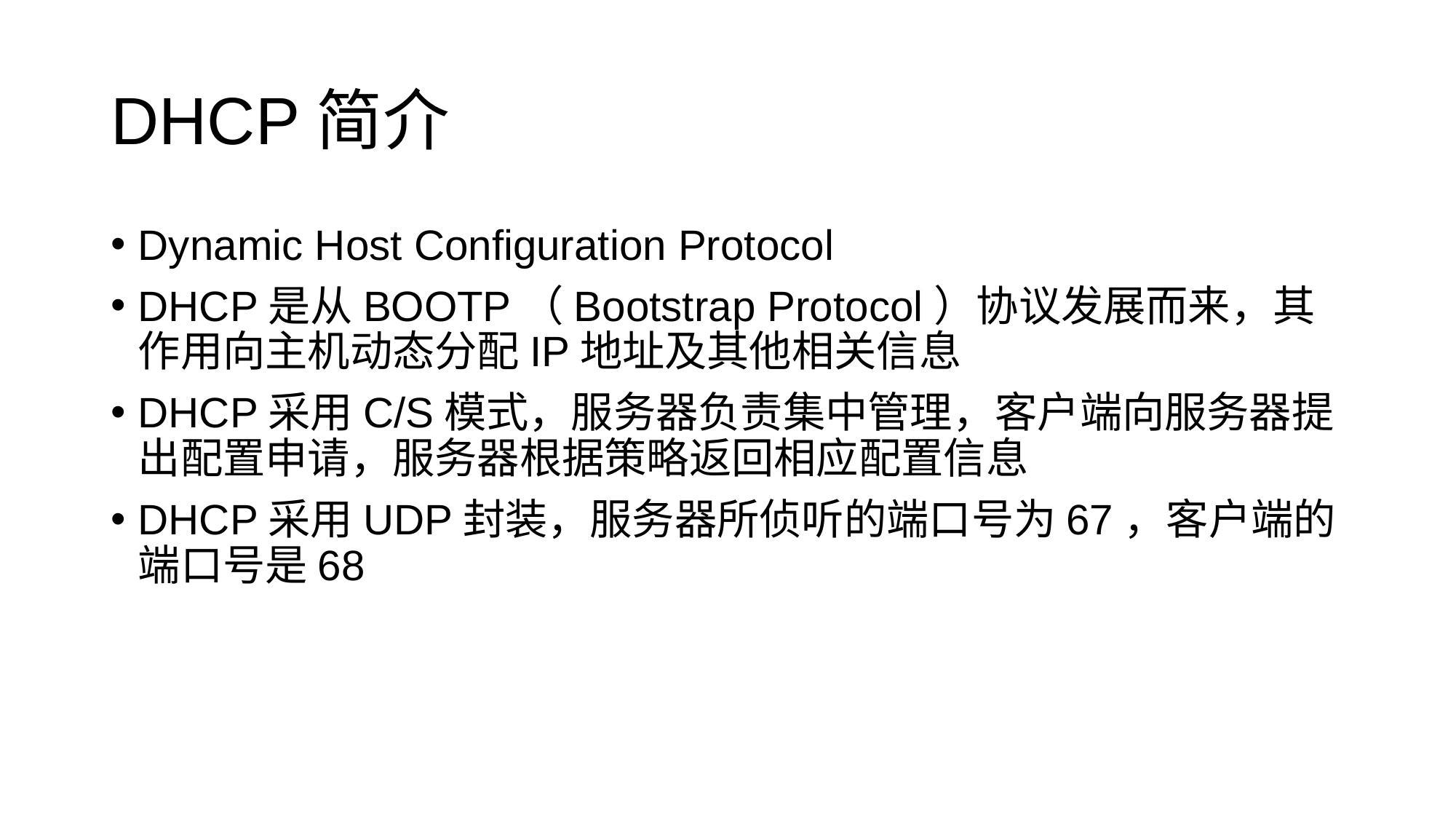

# DHCP简介
Dynamic Host Configuration Protocol
DHCP是从BOOTP（Bootstrap Protocol）协议发展而来，其作用向主机动态分配IP地址及其他相关信息
DHCP采用C/S模式，服务器负责集中管理，客户端向服务器提出配置申请，服务器根据策略返回相应配置信息
DHCP采用UDP封装，服务器所侦听的端口号为67，客户端的端口号是68